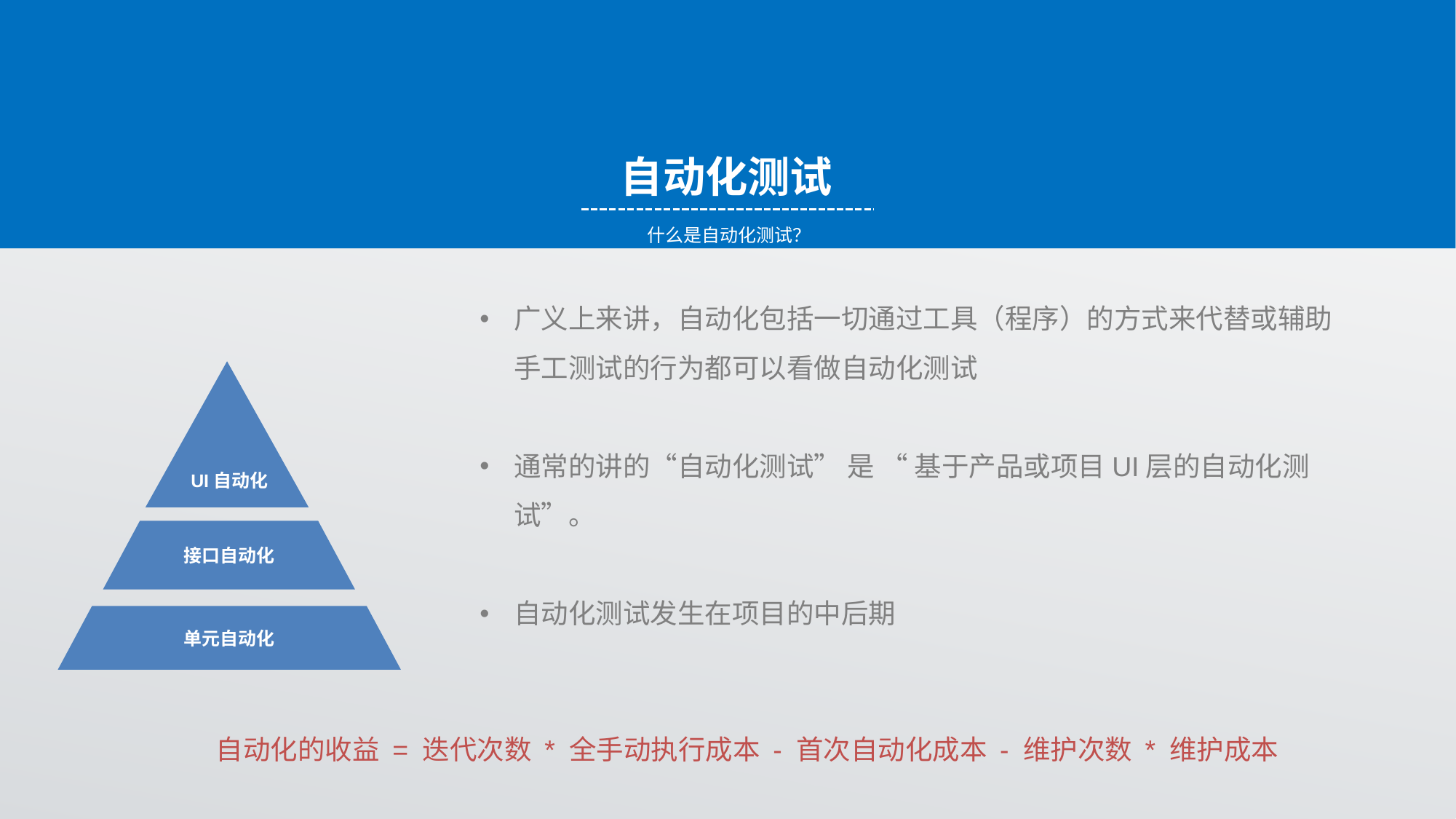

自动化测试
什么是自动化测试？
广义上来讲，自动化包括一切通过工具（程序）的方式来代替或辅助手工测试的行为都可以看做自动化测试

通常的讲的“自动化测试” 是 “ 基于产品或项目UI层的自动化测试”。

自动化测试发生在项目的中后期

UI自动化

接口自动化

单元自动化
自动化的收益 = 迭代次数 * 全手动执行成本 - 首次自动化成本 - 维护次数 * 维护成本